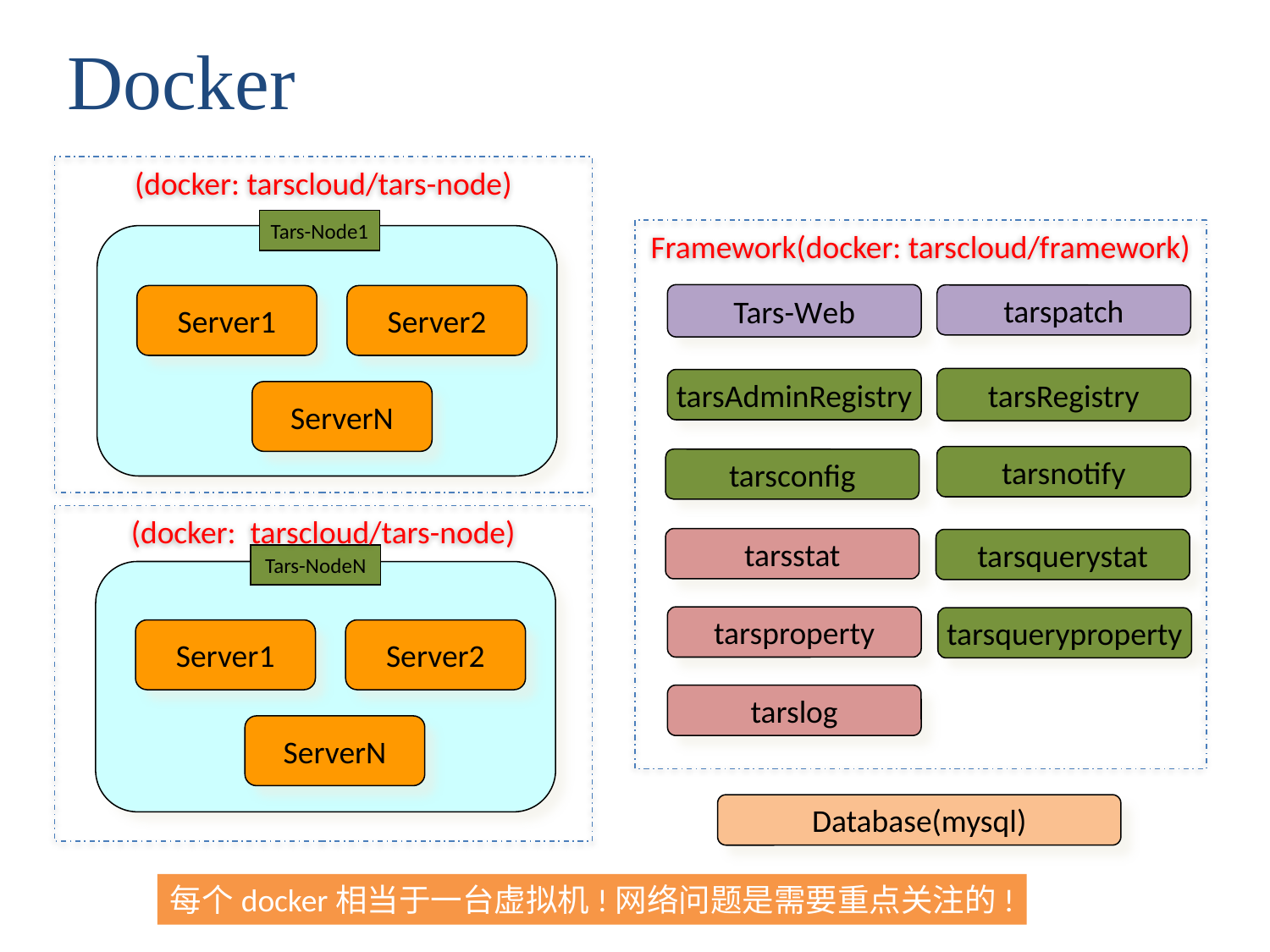

Docker
(docker: tarscloud/tars-node)
Tars-Node1
Framework(docker: tarscloud/framework)

Tars-Web
tarspatch
Server1
Server2
tarsRegistry
tarsAdminRegistry
ServerN
tarsnotify
tarsconfig
(docker:  tarscloud/tars-node)
tarsstat
tarsquerystat
Tars-NodeN

tarsproperty
tarsqueryproperty
Server1
Server2
tarslog
ServerN
Database(mysql)
每个docker相当于一台虚拟机!网络问题是需要重点关注的!